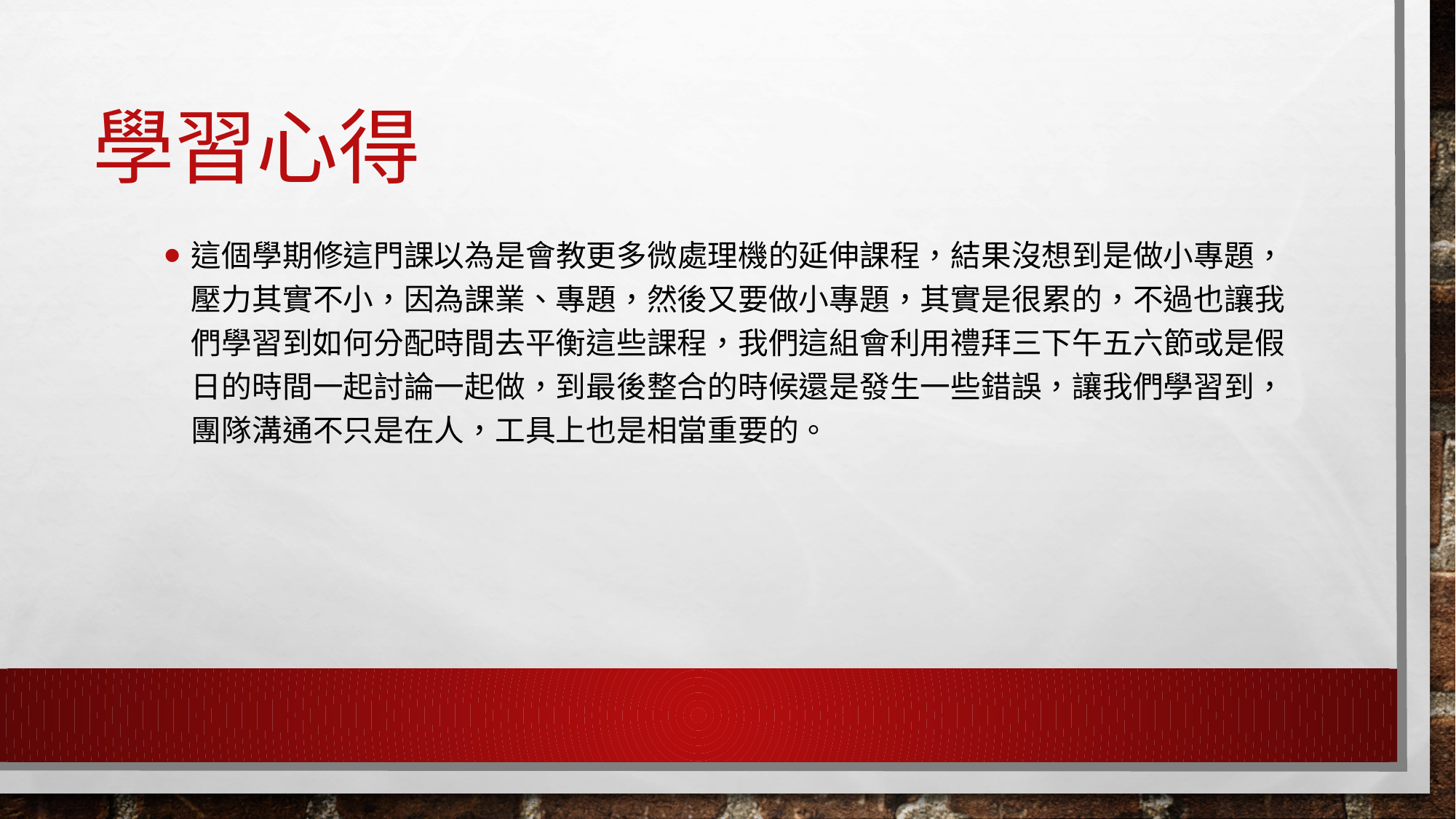

# 學習心得
這個學期修這門課以為是會教更多微處理機的延伸課程，結果沒想到是做小專題，壓力其實不小，因為課業、專題，然後又要做小專題，其實是很累的，不過也讓我們學習到如何分配時間去平衡這些課程，我們這組會利用禮拜三下午五六節或是假日的時間一起討論一起做，到最後整合的時候還是發生一些錯誤，讓我們學習到，團隊溝通不只是在人，工具上也是相當重要的。